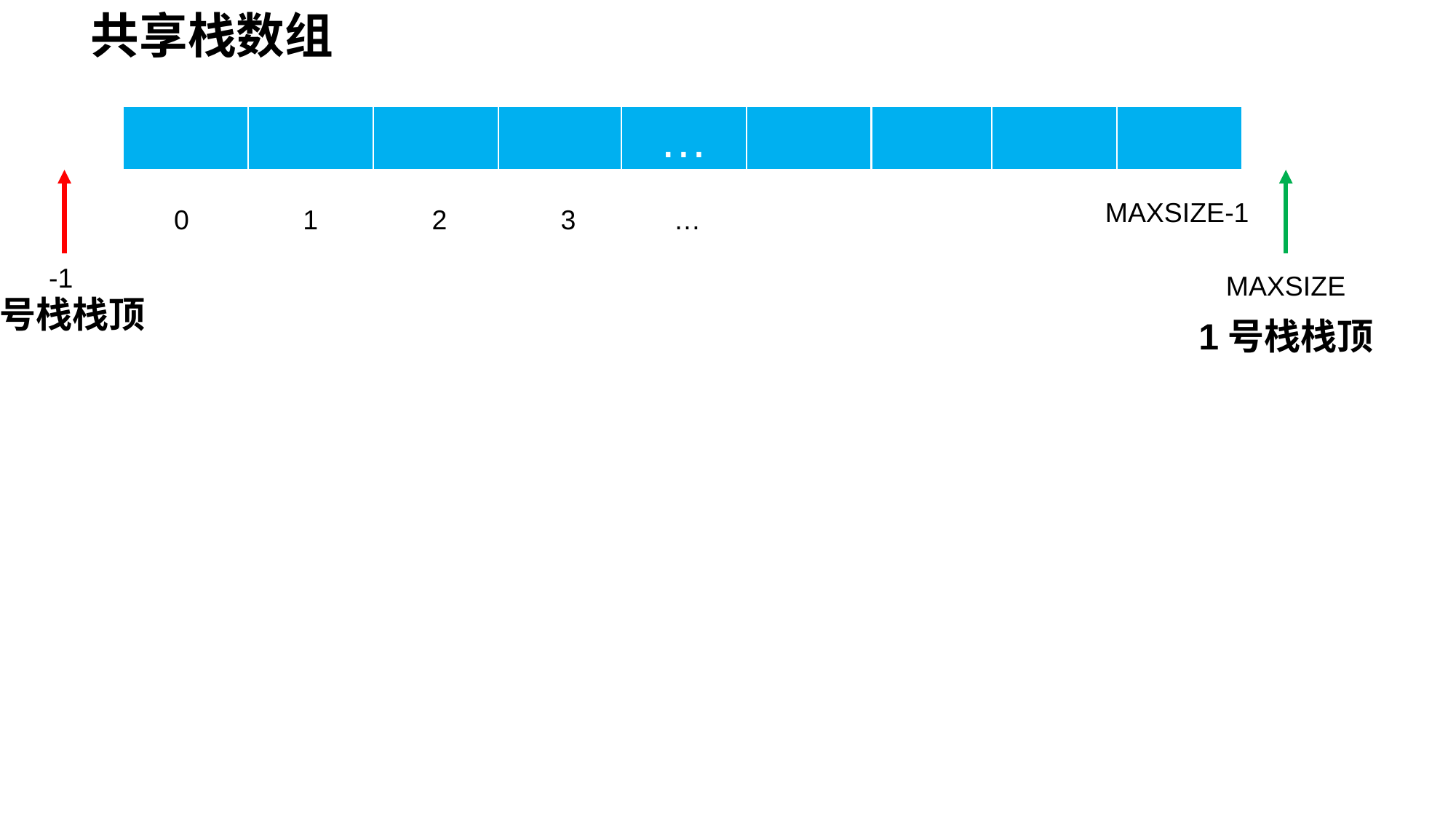

共享栈数组

…

MAXSIZE-1
0
1
2
3
…
-1
MAXSIZE
0号栈栈顶
1号栈栈顶